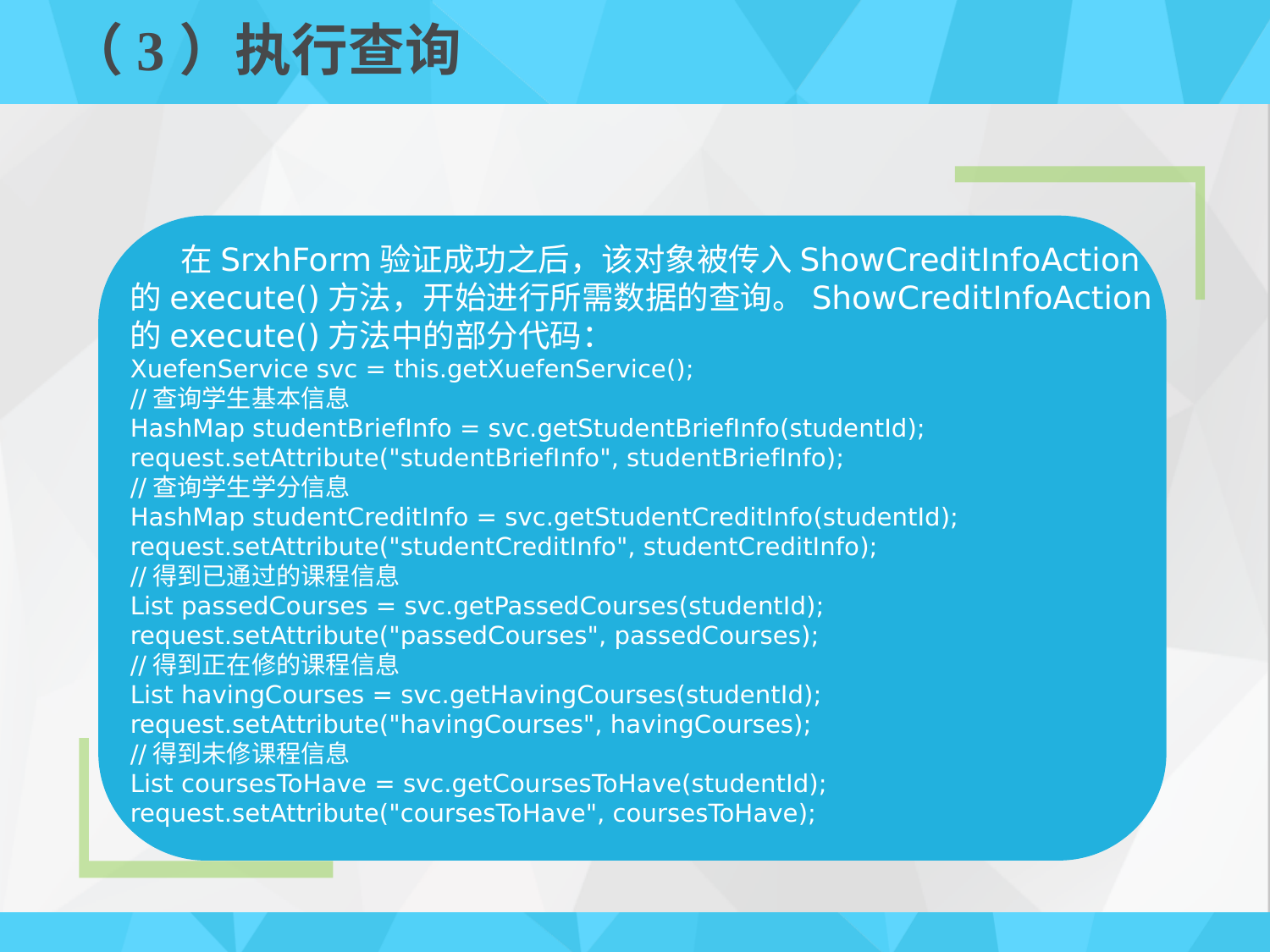

# （3）执行查询

      在SrxhForm验证成功之后，该对象被传入ShowCreditInfoAction的execute()方法，开始进行所需数据的查询。ShowCreditInfoAction的execute()方法中的部分代码：
XuefenService svc = this.getXuefenService();
//查询学生基本信息
HashMap studentBriefInfo = svc.getStudentBriefInfo(studentId);
request.setAttribute("studentBriefInfo", studentBriefInfo);
//查询学生学分信息
HashMap studentCreditInfo = svc.getStudentCreditInfo(studentId);
request.setAttribute("studentCreditInfo", studentCreditInfo);
//得到已通过的课程信息
List passedCourses = svc.getPassedCourses(studentId);
request.setAttribute("passedCourses", passedCourses);
//得到正在修的课程信息
List havingCourses = svc.getHavingCourses(studentId);
request.setAttribute("havingCourses", havingCourses);
//得到未修课程信息
List coursesToHave = svc.getCoursesToHave(studentId);
request.setAttribute("coursesToHave", coursesToHave);